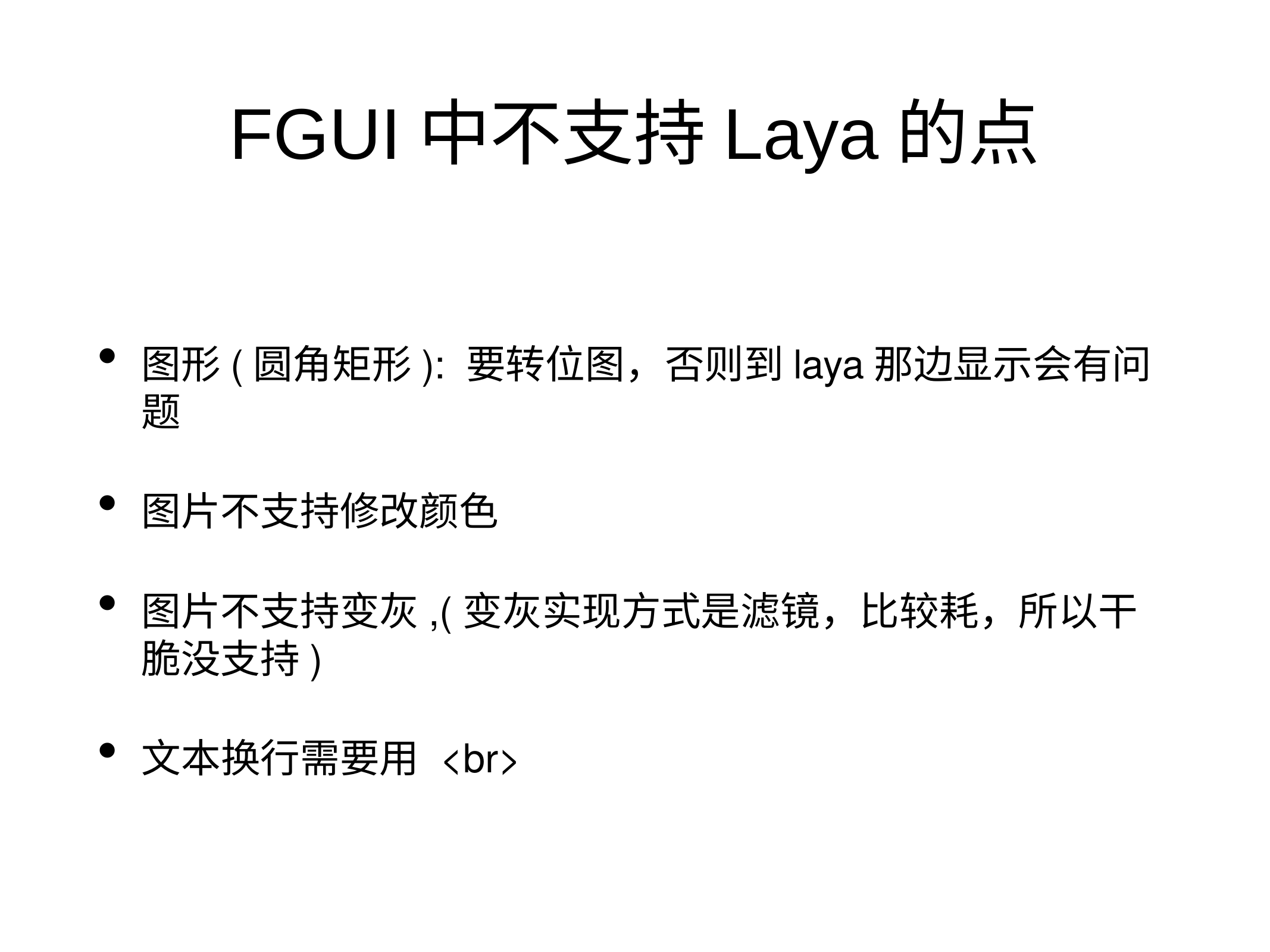

# FGUI中不支持Laya的点
图形(圆角矩形): 要转位图，否则到laya那边显示会有问题
图片不支持修改颜色
图片不支持变灰,(变灰实现方式是滤镜，比较耗，所以干脆没支持)
文本换行需要用 <br>